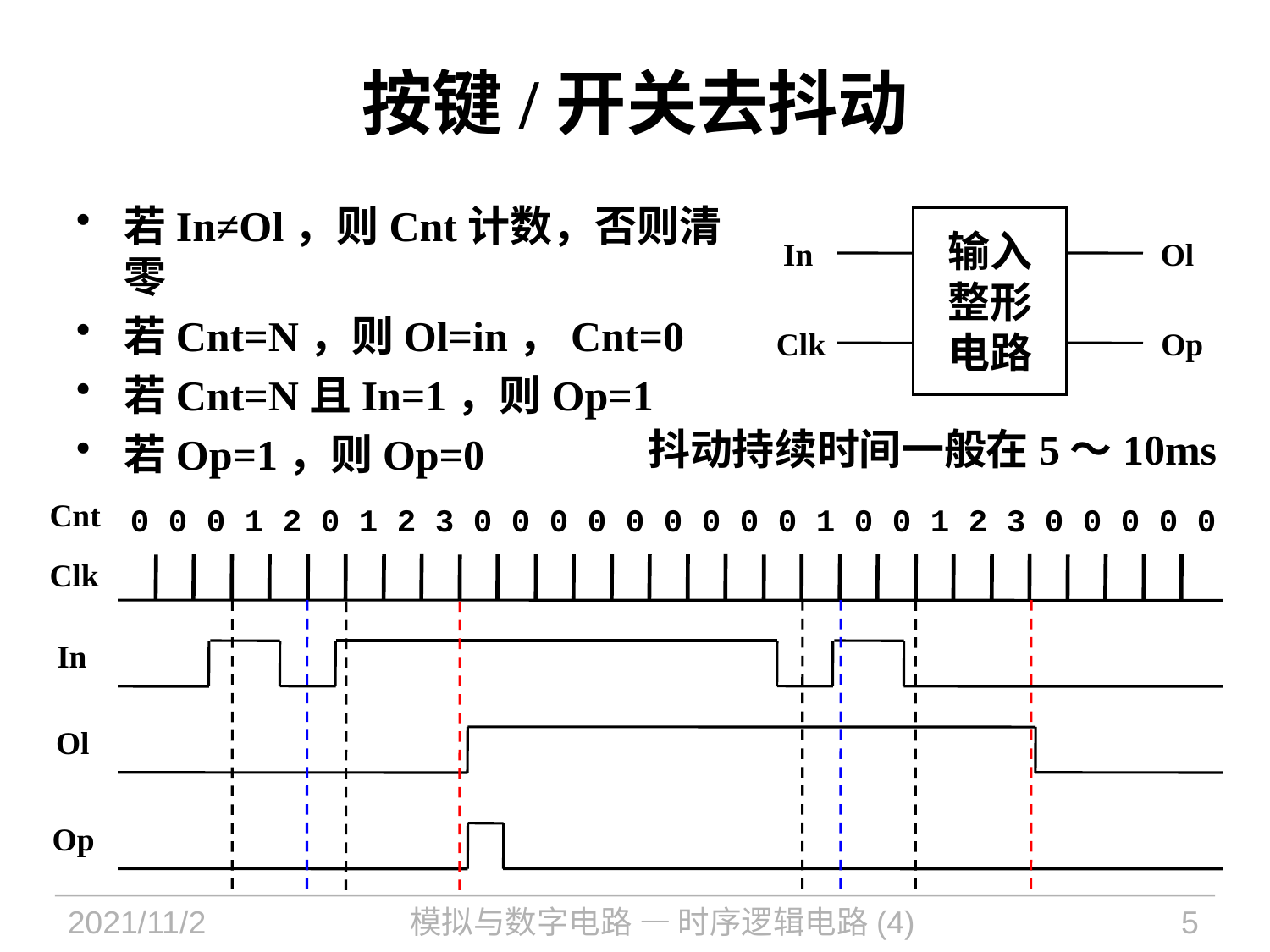

# 按键/开关去抖动
若In≠Ol，则Cnt计数，否则清零
若Cnt=N，则Ol=in，Cnt=0
若Cnt=N且In=1，则Op=1
若Op=1，则Op=0
输入
整形
电路
In
Ol
Clk
Op
抖动持续时间一般在5～10ms
Cnt
0 0 0 1 2 0 1 2 3 0 0 0 0 0 0 0 0 0 1 0 0 1 2 3 0 0 0 0 0

Clk
In
Ol
Op
2021/11/2
模拟与数字电路 — 时序逻辑电路(4)
5